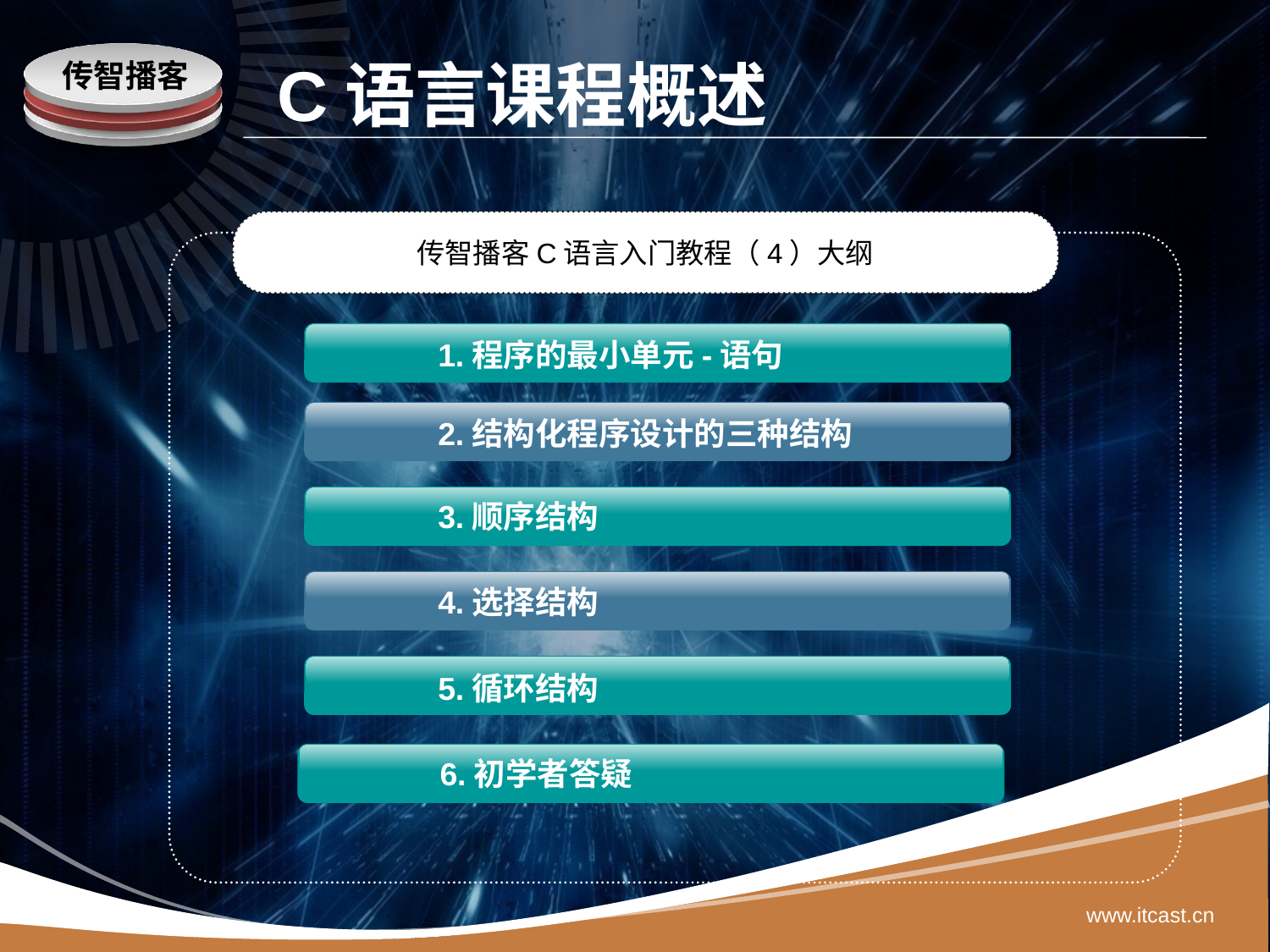

# C语言课程概述
传智播客C语言入门教程（4）大纲

 1.程序的最小单元-语句

 2.结构化程序设计的三种结构

 3.顺序结构

 4.选择结构

 5.循环结构

6.初学者答疑
www.itcast.cn